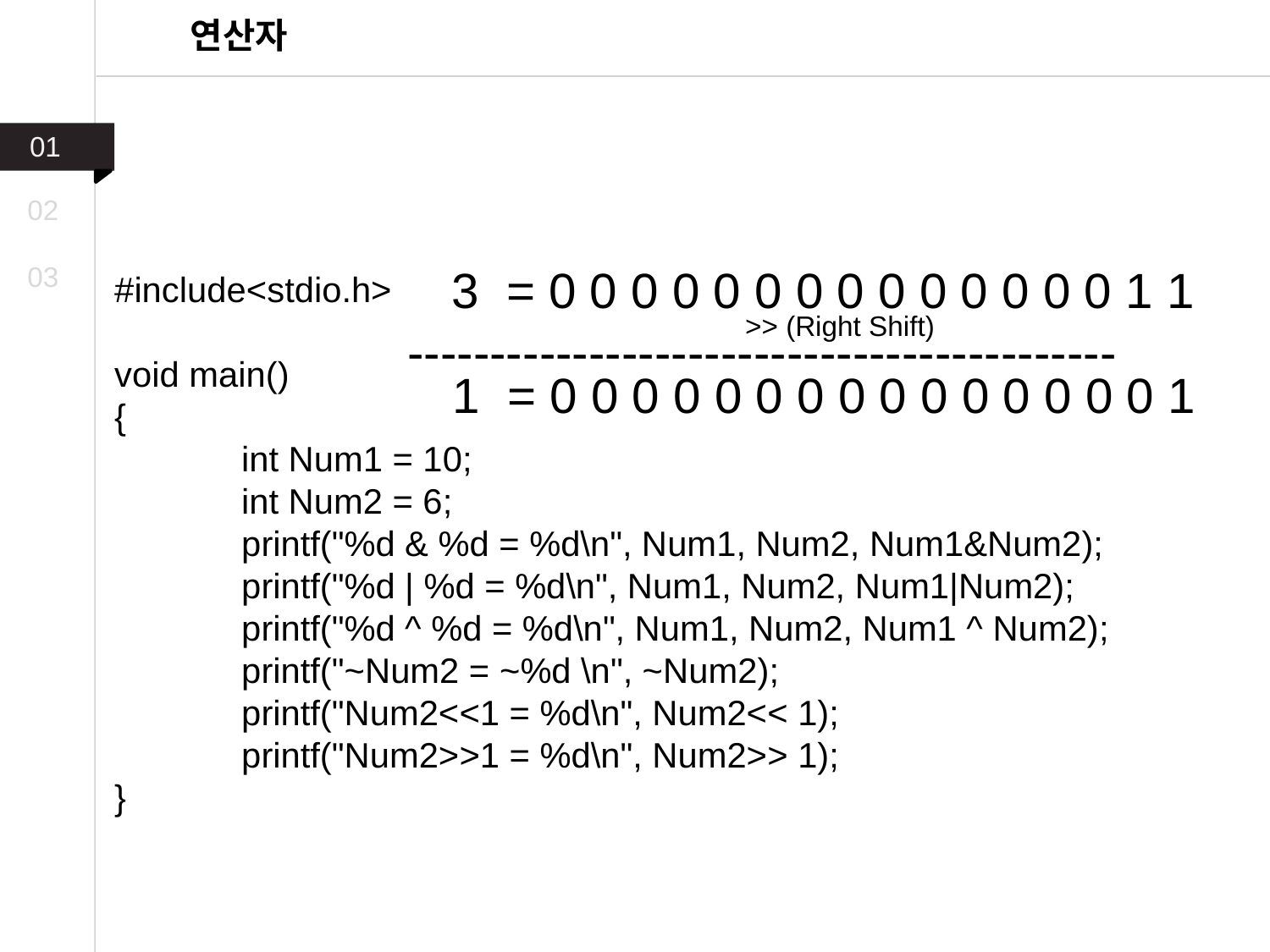

연산자
01

02
03
3  = 0 0 0 0 0 0 0 0 0 0 0 0 0 0 1 1
#include<stdio.h>

void main()
{
	int Num1 = 10;
	int Num2 = 6;
	printf("%d & %d = %d\n", Num1, Num2, Num1&Num2);
	printf("%d | %d = %d\n", Num1, Num2, Num1|Num2);
	printf("%d ^ %d = %d\n", Num1, Num2, Num1 ^ Num2);
	printf("~Num2 = ~%d \n", ~Num2);
	printf("Num2<<1 = %d\n", Num2<< 1);
	printf("Num2>>1 = %d\n", Num2>> 1);
}
>> (Right Shift)
-------------------------------------------
1  = 0 0 0 0 0 0 0 0 0 0 0 0 0 0 0 1